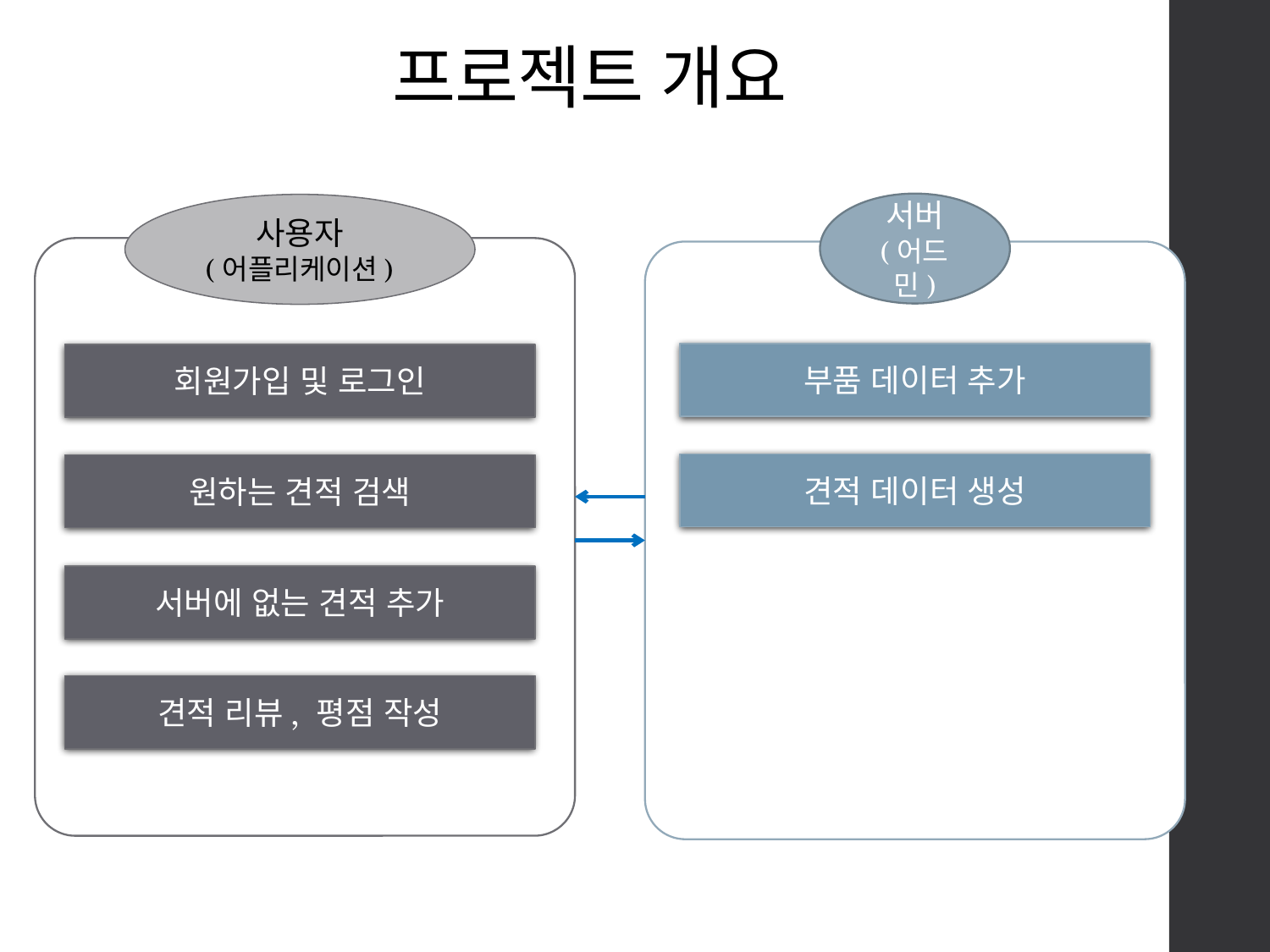

# 프로젝트 개요
서버
(어드민)
사용자
(어플리케이션)

부품 데이터 추가
회원가입 및 로그인
견적 데이터 생성
원하는 견적 검색
서버에 없는 견적 추가
견적 리뷰, 평점 작성